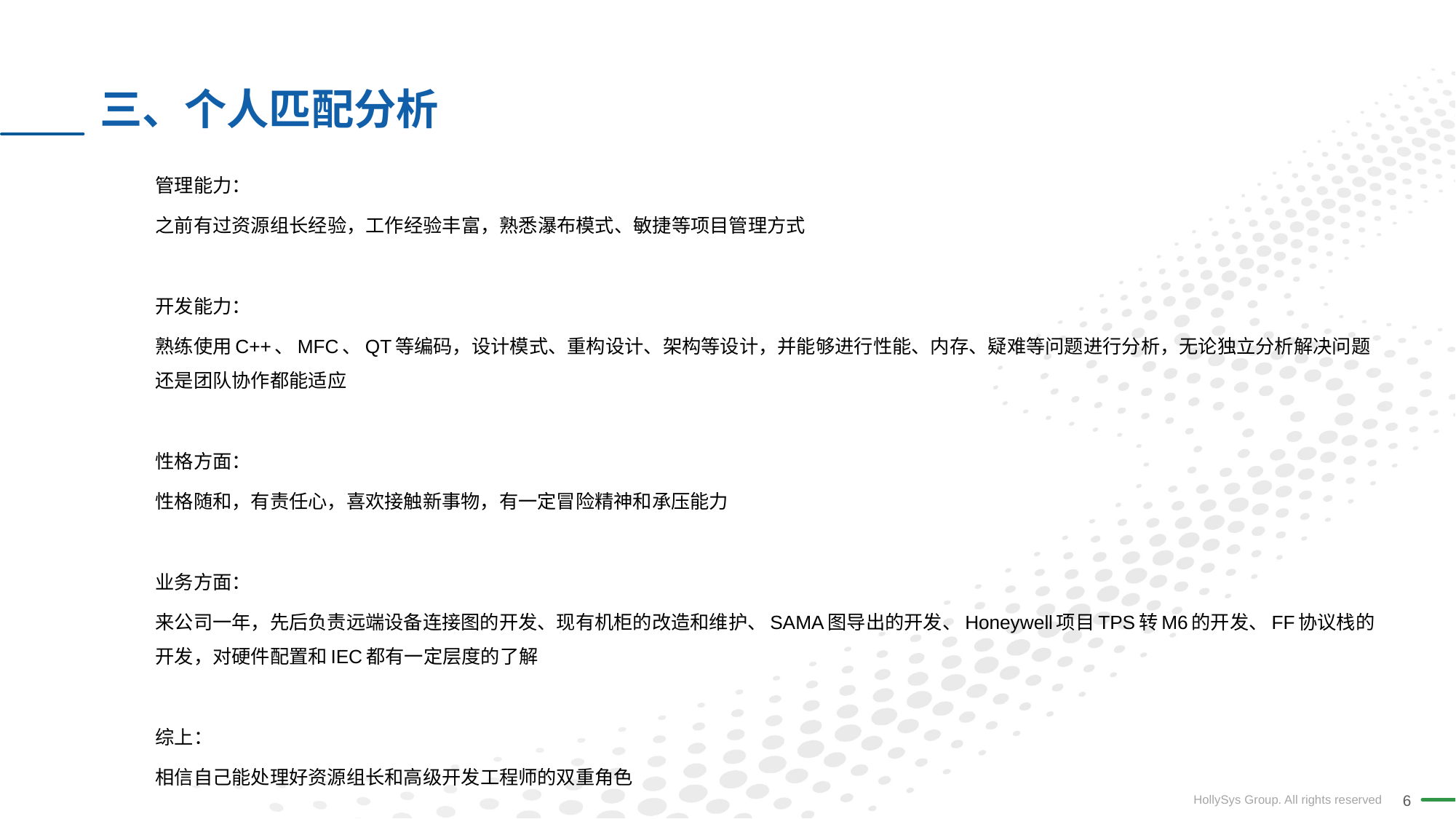

# 三、个人匹配分析
管理能力：
之前有过资源组长经验，工作经验丰富，熟悉瀑布模式、敏捷等项目管理方式

开发能力：
熟练使用C++、MFC、QT等编码，设计模式、重构设计、架构等设计，并能够进行性能、内存、疑难等问题进行分析，无论独立分析解决问题还是团队协作都能适应

性格方面：
性格随和，有责任心，喜欢接触新事物，有一定冒险精神和承压能力

业务方面：
来公司一年，先后负责远端设备连接图的开发、现有机柜的改造和维护、SAMA图导出的开发、Honeywell项目TPS转M6的开发、FF协议栈的开发，对硬件配置和IEC都有一定层度的了解

综上：
相信自己能处理好资源组长和高级开发工程师的双重角色